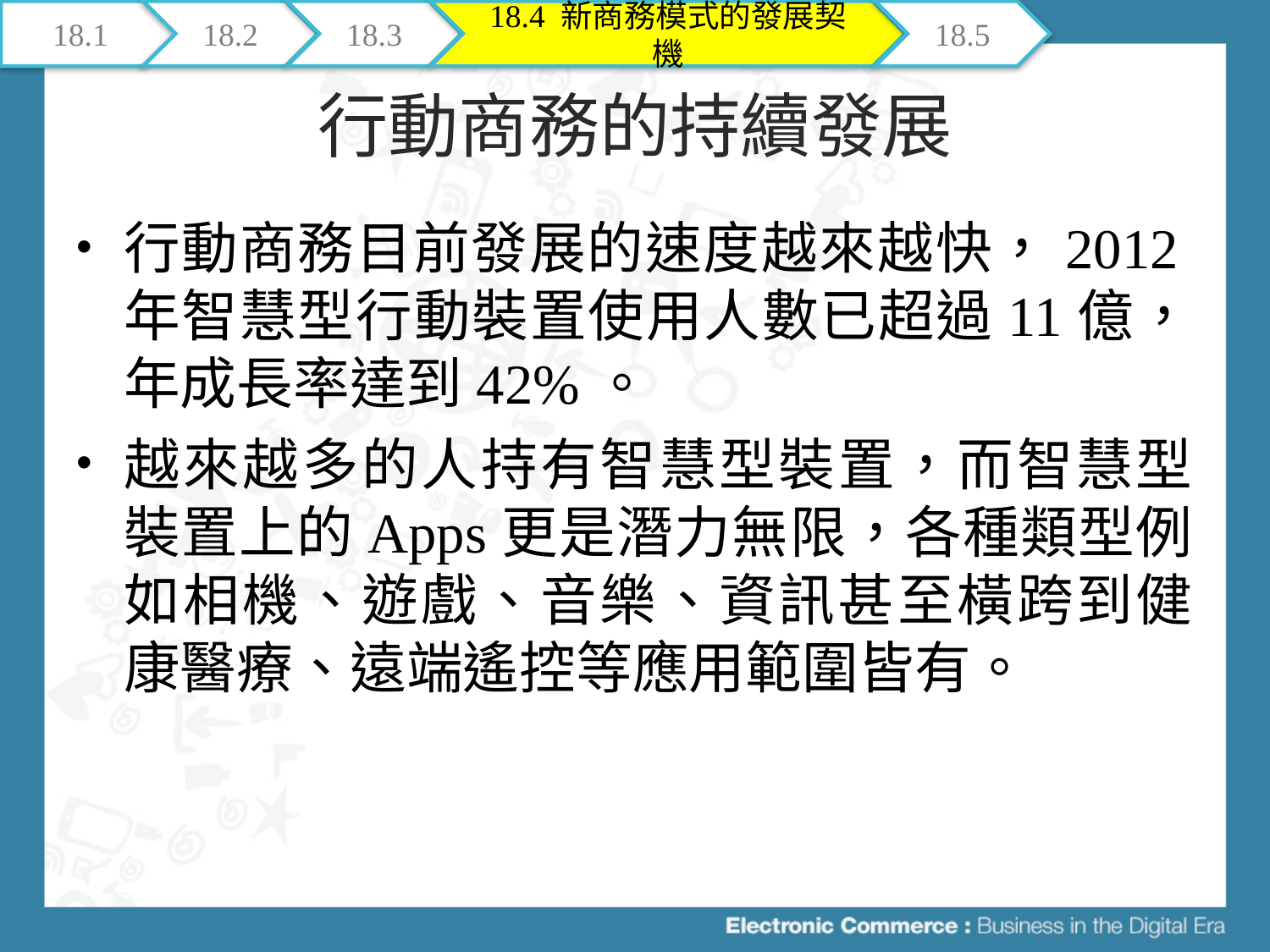

18.1
18.2
18.3
18.4 新商務模式的發展契機
18.5
# 行動商務的持續發展
行動商務目前發展的速度越來越快，2012年智慧型行動裝置使用人數已超過11億，年成長率達到42%。
越來越多的人持有智慧型裝置，而智慧型裝置上的Apps更是潛力無限，各種類型例如相機、遊戲、音樂、資訊甚至橫跨到健康醫療、遠端遙控等應用範圍皆有。